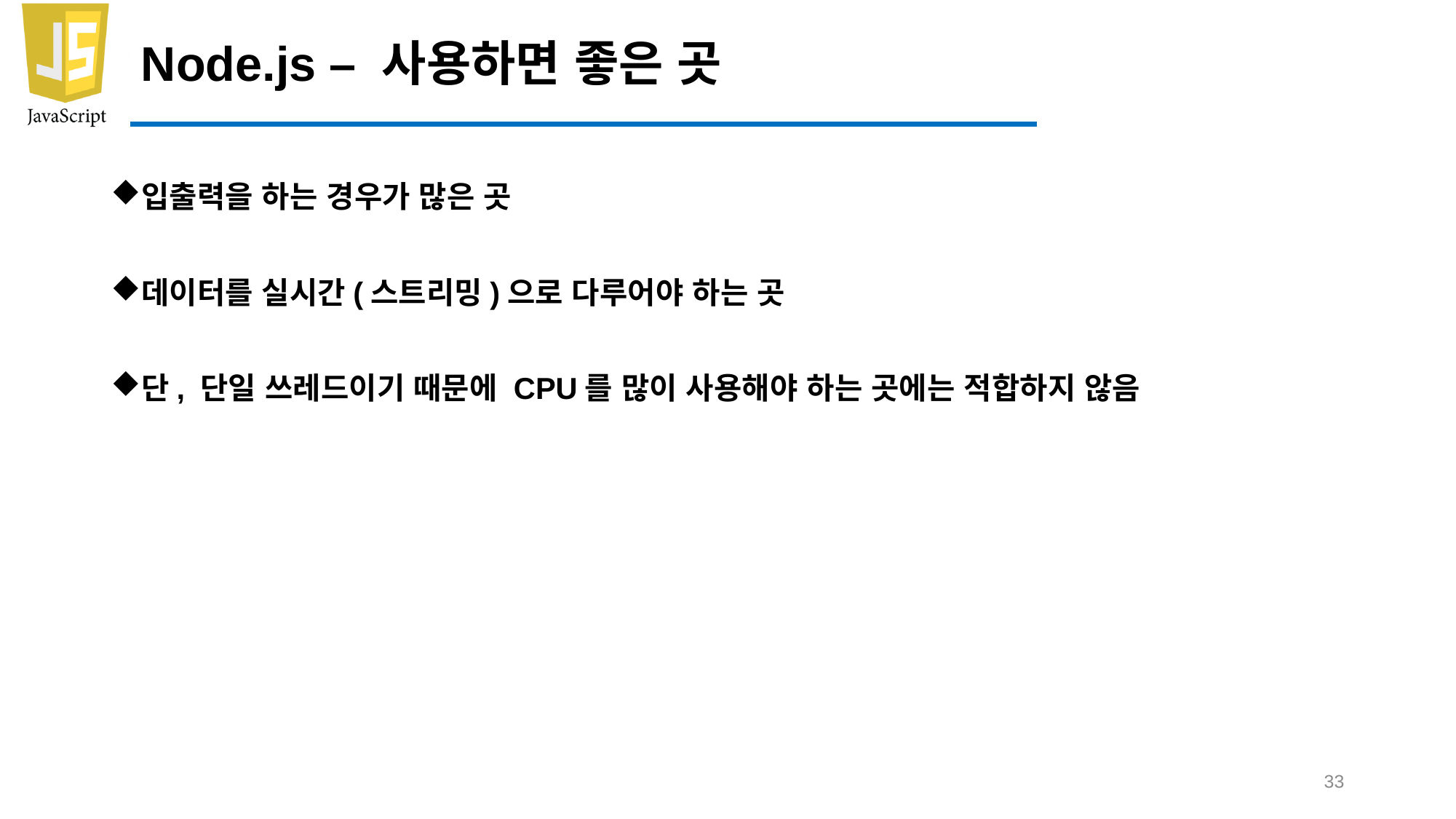

# Node.js – 사용하면 좋은 곳
입출력을 하는 경우가 많은 곳

데이터를 실시간(스트리밍)으로 다루어야 하는 곳

단, 단일 쓰레드이기 때문에 CPU를 많이 사용해야 하는 곳에는 적합하지 않음
33